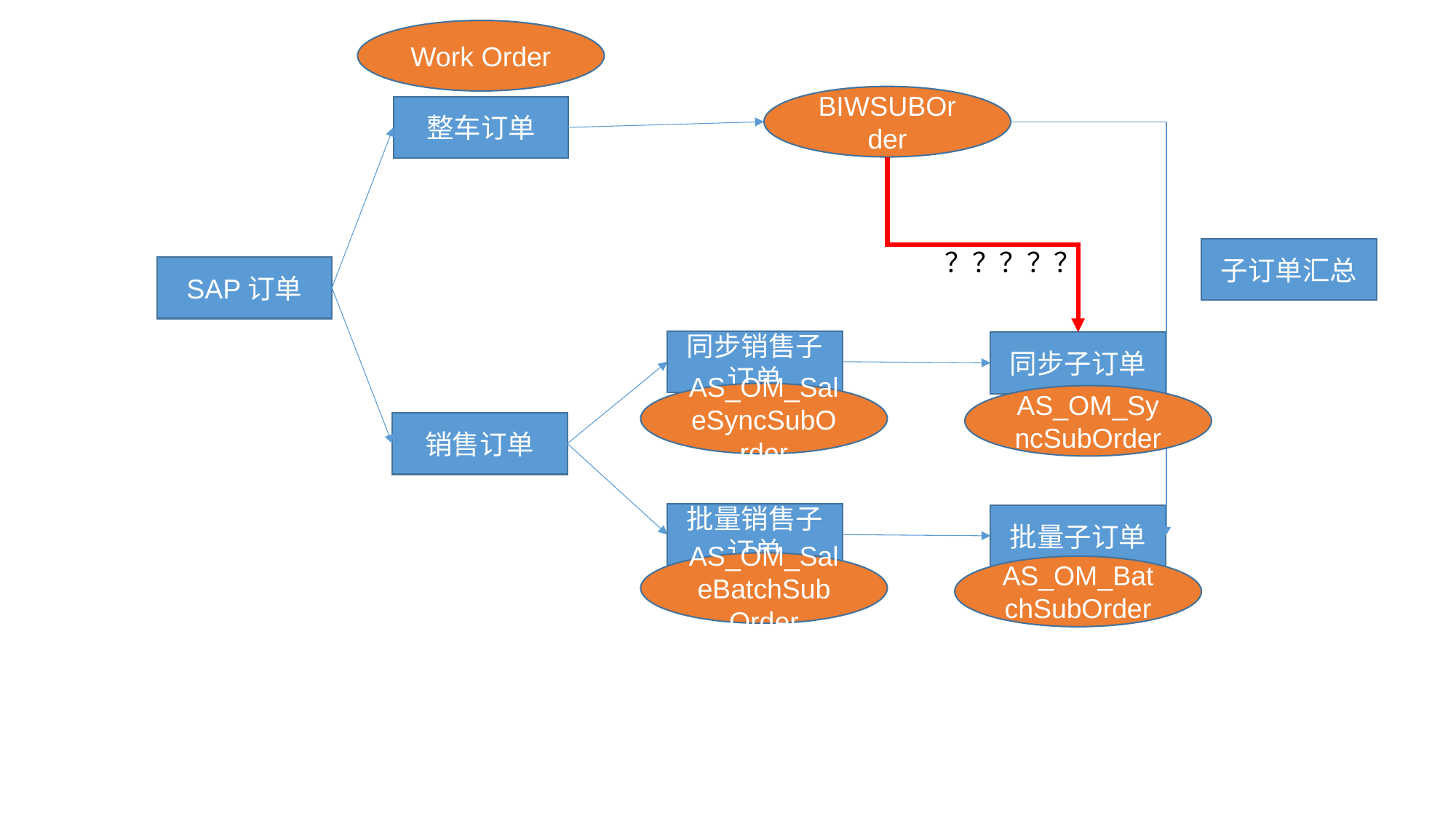

Work Order
BIWSUBOrder
整车订单
子订单汇总
？？？？？
SAP订单
同步销售子订单
同步子订单
AS_OM_SaleSyncSubOrder
AS_OM_SyncSubOrder
销售订单
批量销售子订单
批量子订单
AS_OM_SaleBatchSubOrder
AS_OM_BatchSubOrder